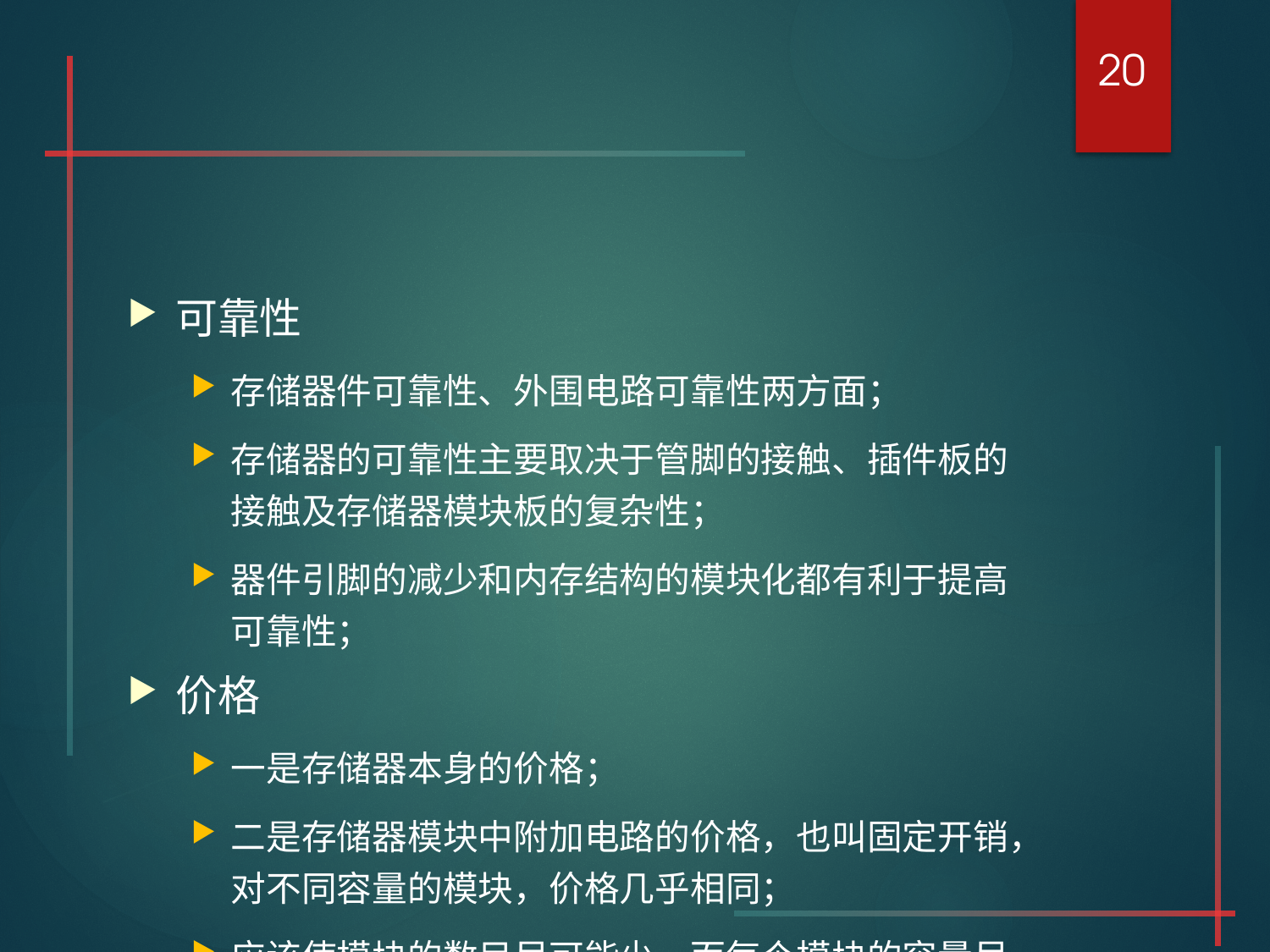

20
#
可靠性
存储器件可靠性、外围电路可靠性两方面；
存储器的可靠性主要取决于管脚的接触、插件板的接触及存储器模块板的复杂性；
器件引脚的减少和内存结构的模块化都有利于提高可靠性；
价格
一是存储器本身的价格；
二是存储器模块中附加电路的价格，也叫固定开销，对不同容量的模块，价格几乎相同；
应该使模块的数目尽可能少，而每个模块的容量尽可能大。